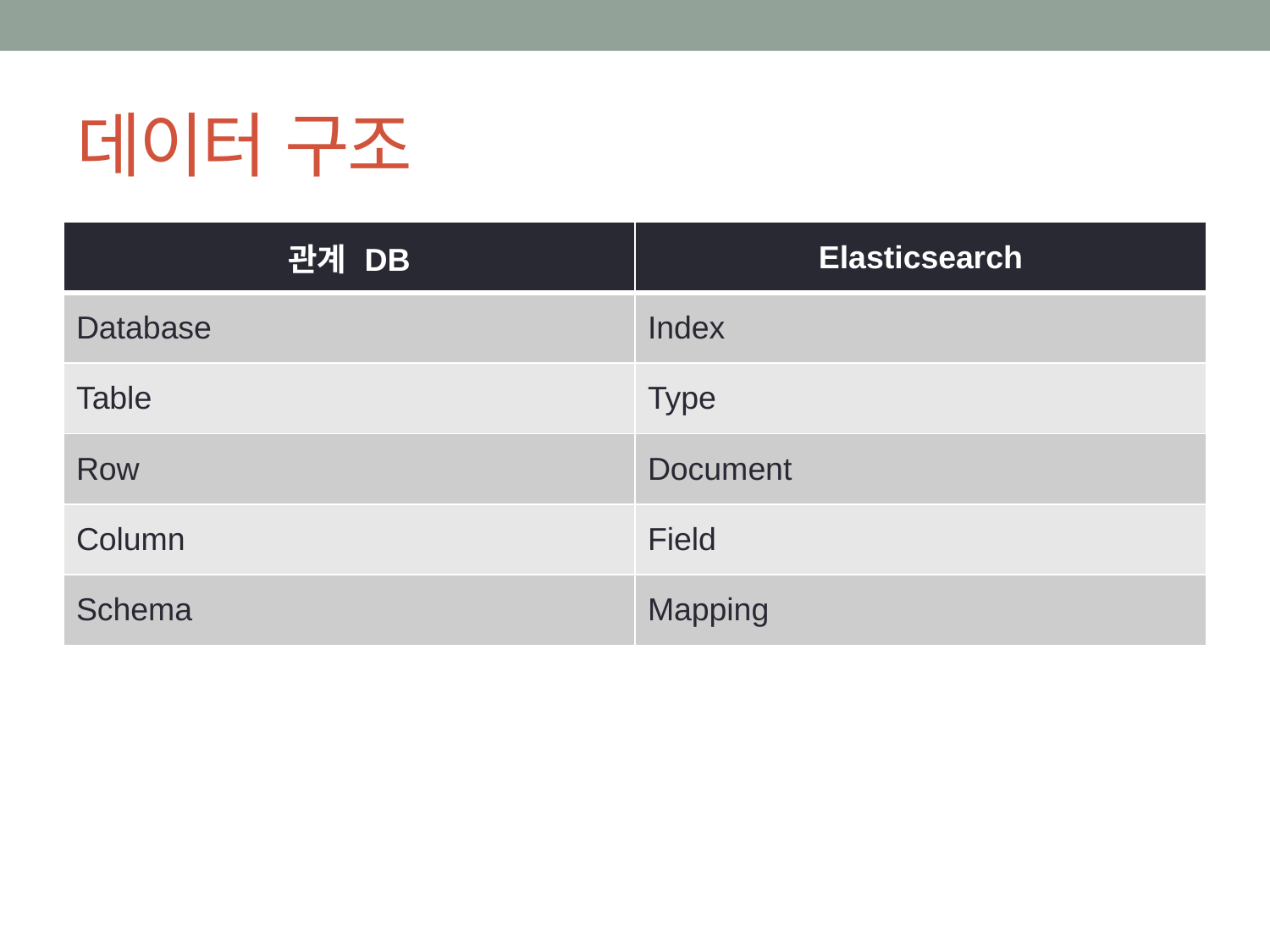

# 데이터 구조
| 관계 DB | Elasticsearch |
| --- | --- |
| Database | Index |
| Table | Type |
| Row | Document |
| Column | Field |
| Schema | Mapping |